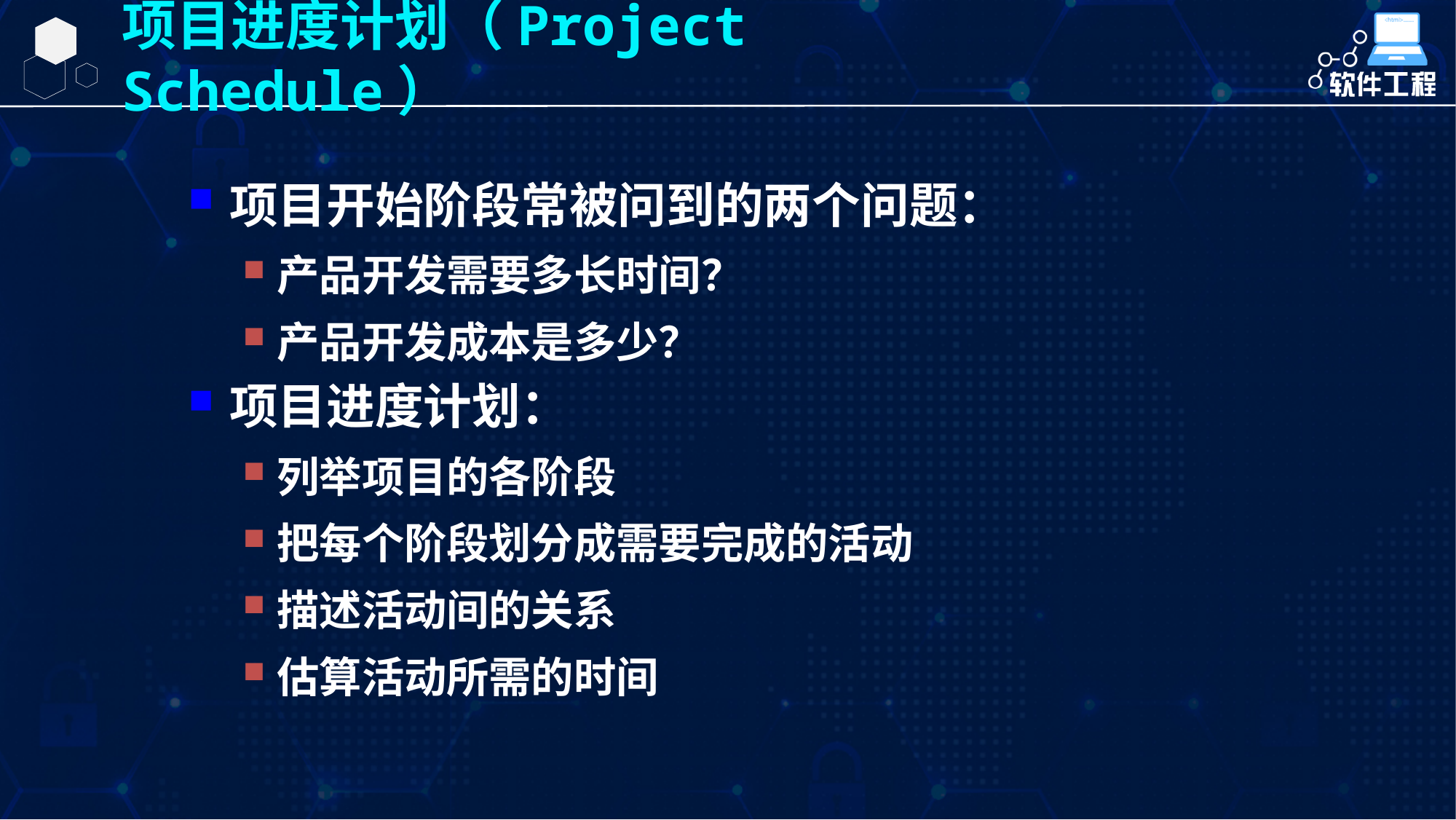

项目进度计划（Project Schedule）
项目开始阶段常被问到的两个问题：
产品开发需要多长时间？
产品开发成本是多少？
项目进度计划：
列举项目的各阶段
把每个阶段划分成需要完成的活动
描述活动间的关系
估算活动所需的时间